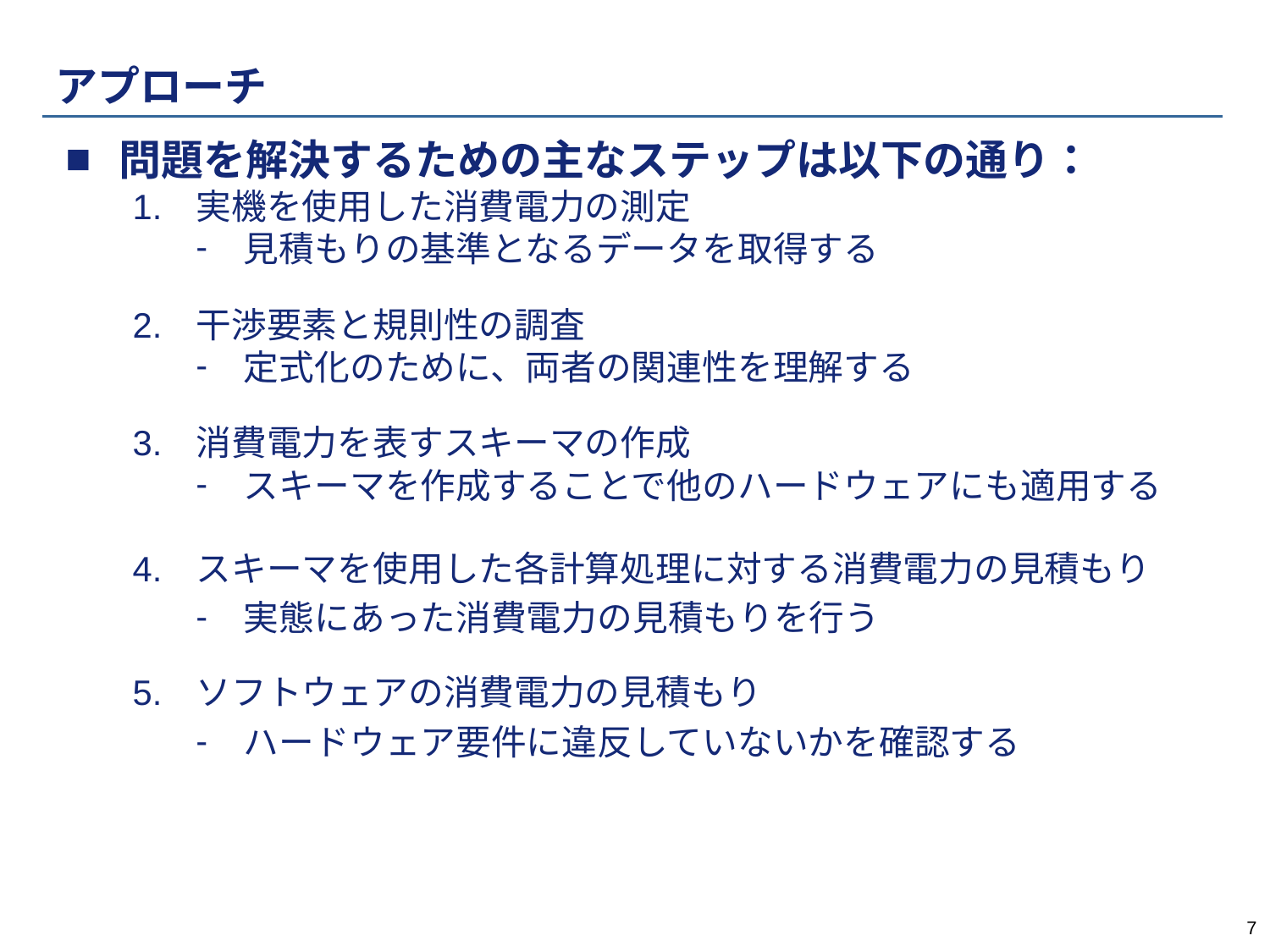

# アプローチ
問題を解決するための主なステップは以下の通り：
実機を使用した消費電力の測定
見積もりの基準となるデータを取得する

干渉要素と規則性の調査
定式化のために、両者の関連性を理解する

消費電力を表すスキーマの作成
スキーマを作成することで他のハードウェアにも適用する

スキーマを使用した各計算処理に対する消費電力の見積もり
実態にあった消費電力の見積もりを行う
ソフトウェアの消費電力の見積もり
ハードウェア要件に違反していないかを確認する
7